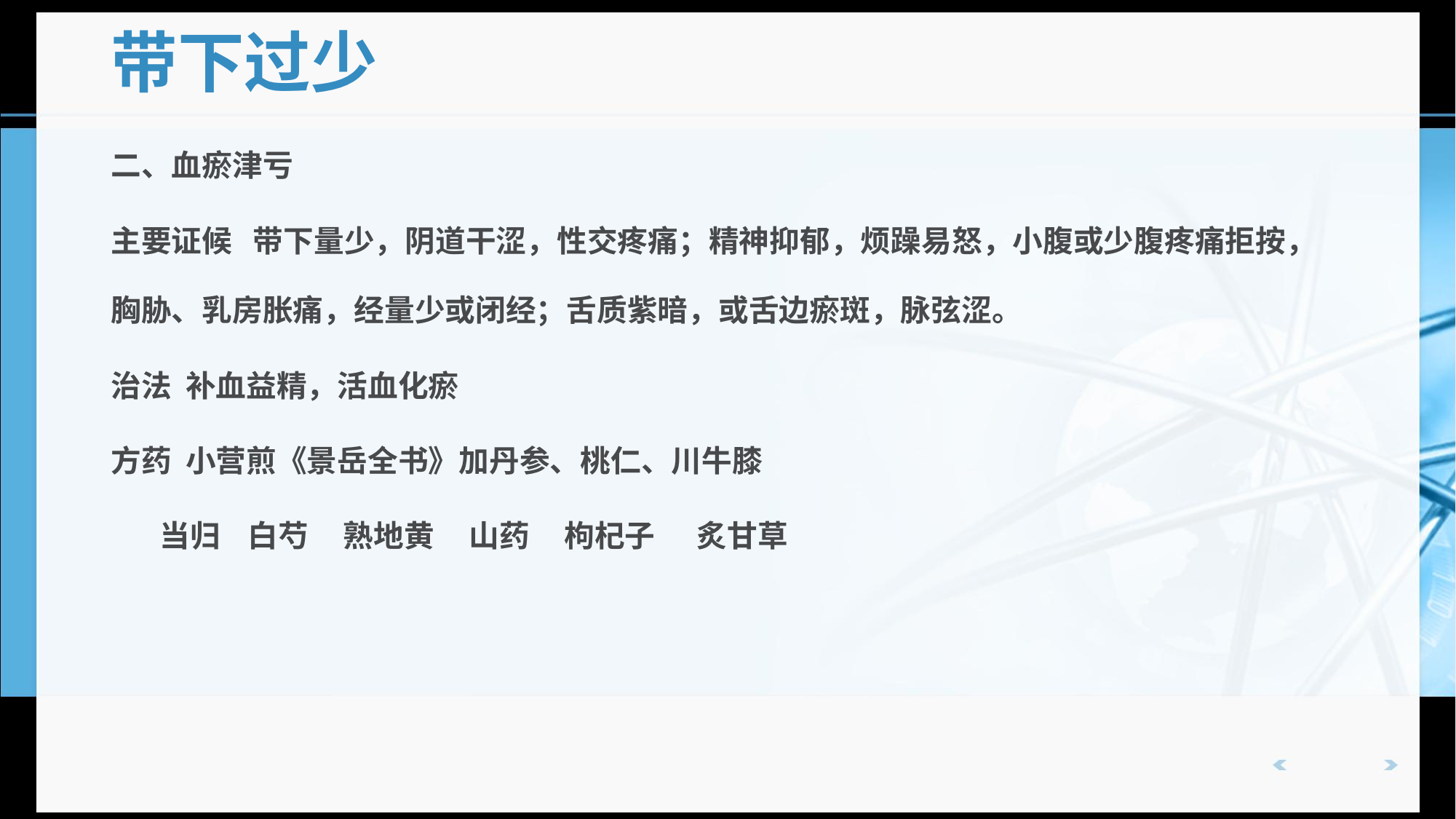

# 带下过少
二、血瘀津亏
主要证候   带下量少，阴道干涩，性交疼痛；精神抑郁，烦躁易怒，小腹或少腹疼痛拒按，胸胁、乳房胀痛，经量少或闭经；舌质紫暗，或舌边瘀斑，脉弦涩。
治法  补血益精，活血化瘀
方药  小营煎《景岳全书》加丹参、桃仁、川牛膝
      当归    白芍     熟地黄     山药     枸杞子      炙甘草